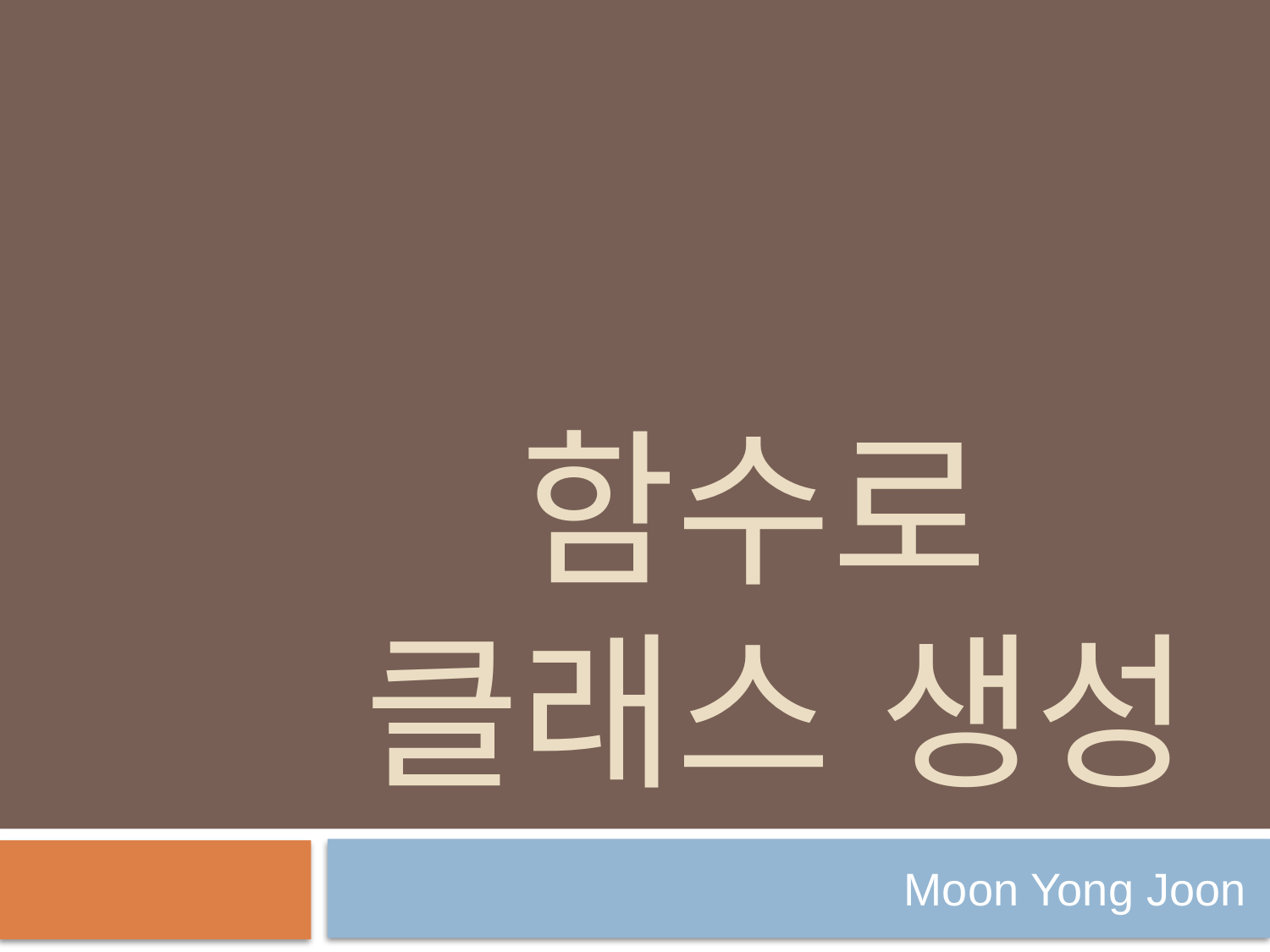

# 함수로 클래스 생성
Moon Yong Joon